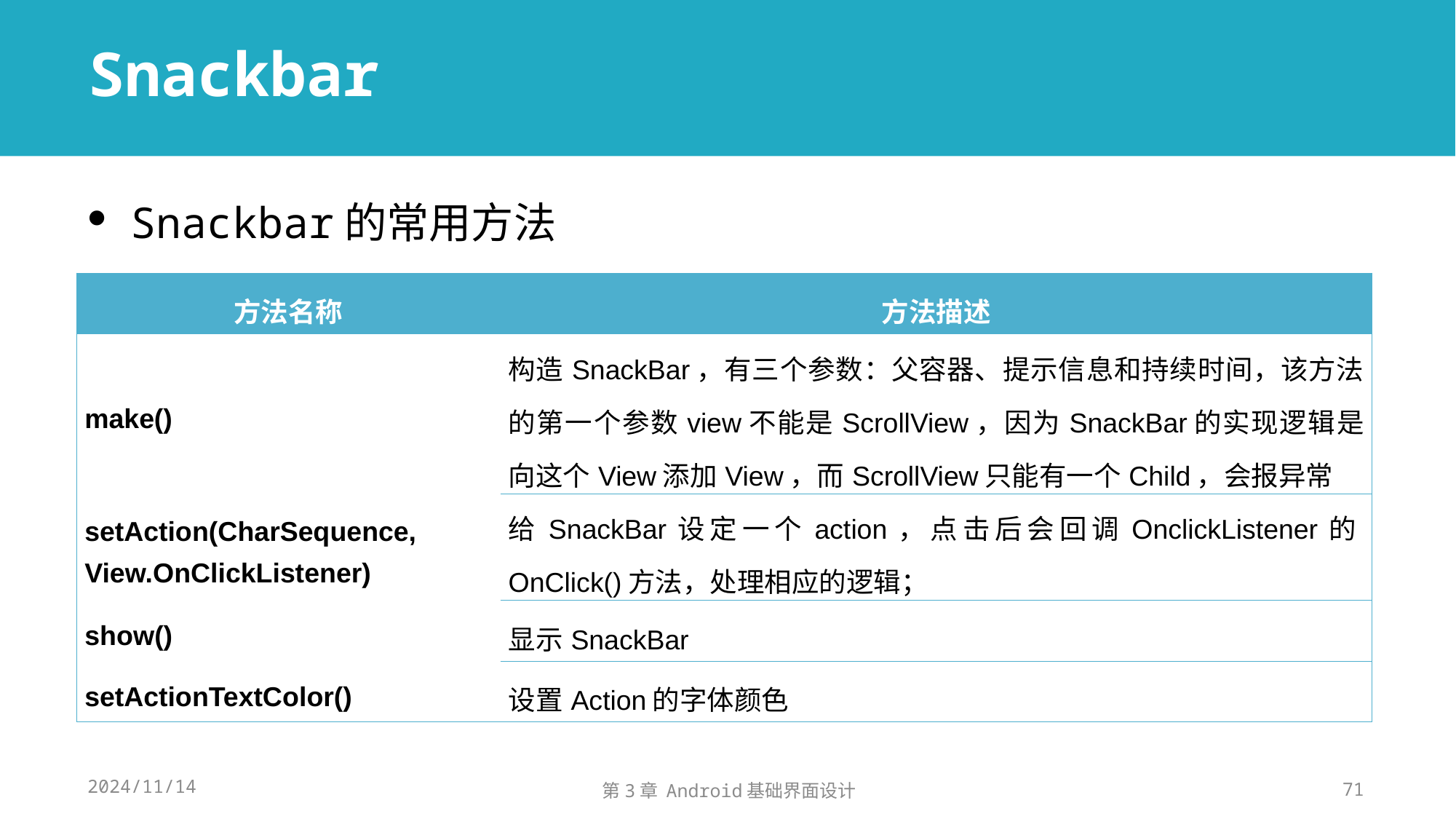

# Snackbar
Snackbar的常用方法
| 方法名称 | 方法描述 |
| --- | --- |
| make() | 构造SnackBar，有三个参数：父容器、提示信息和持续时间，该方法的第一个参数view不能是ScrollView，因为SnackBar的实现逻辑是向这个View添加View，而ScrollView只能有一个Child，会报异常 |
| setAction(CharSequence, View.OnClickListener) | 给SnackBar设定一个action，点击后会回调OnclickListener的OnClick()方法，处理相应的逻辑； |
| show() | 显示SnackBar |
| setActionTextColor() | 设置Action的字体颜色 |
2024/11/14
第3章 Android基础界面设计
71